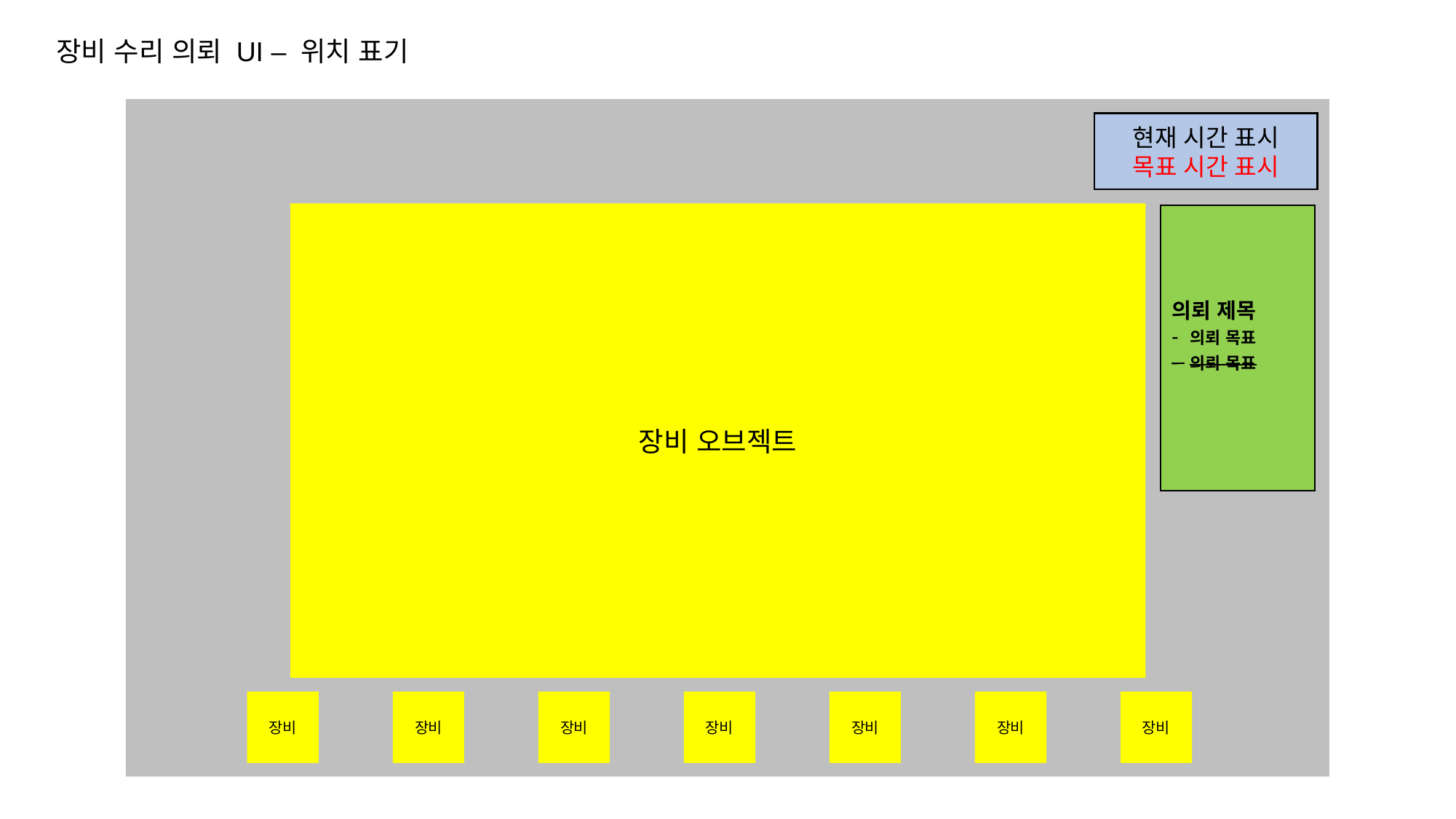

장비 수리 의뢰 UI – 위치 표기

현재 시간 표시
목표 시간 표시
장비 오브젝트
의뢰 제목
- 의뢰 목표
- 의뢰 목표

장비
장비
장비
장비
장비
장비
장비